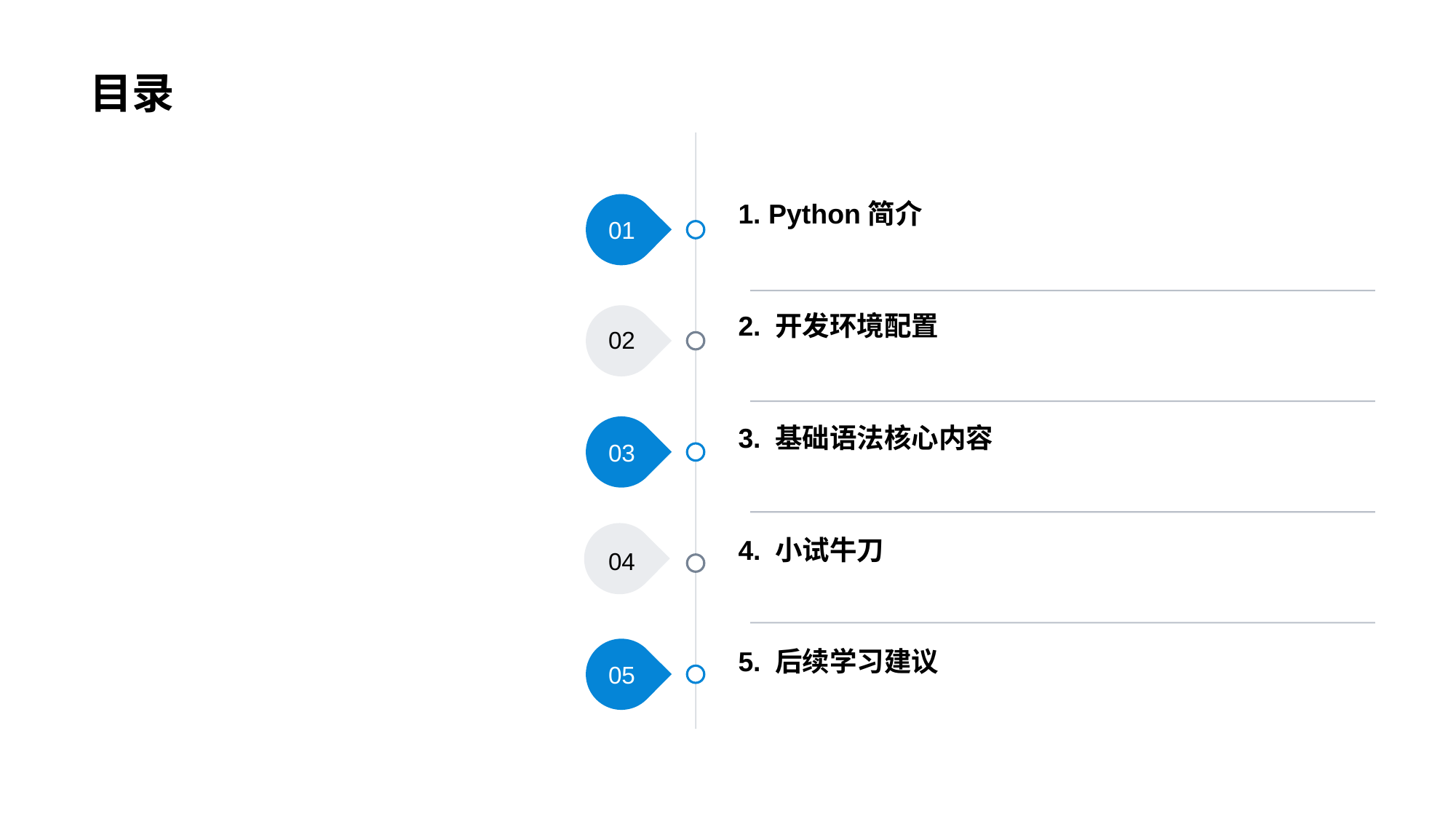

# 目录

1. Python简介
01

2. 开发环境配置
02

3. 基础语法核心内容
03

4. 小试牛刀
04

5. 后续学习建议
05